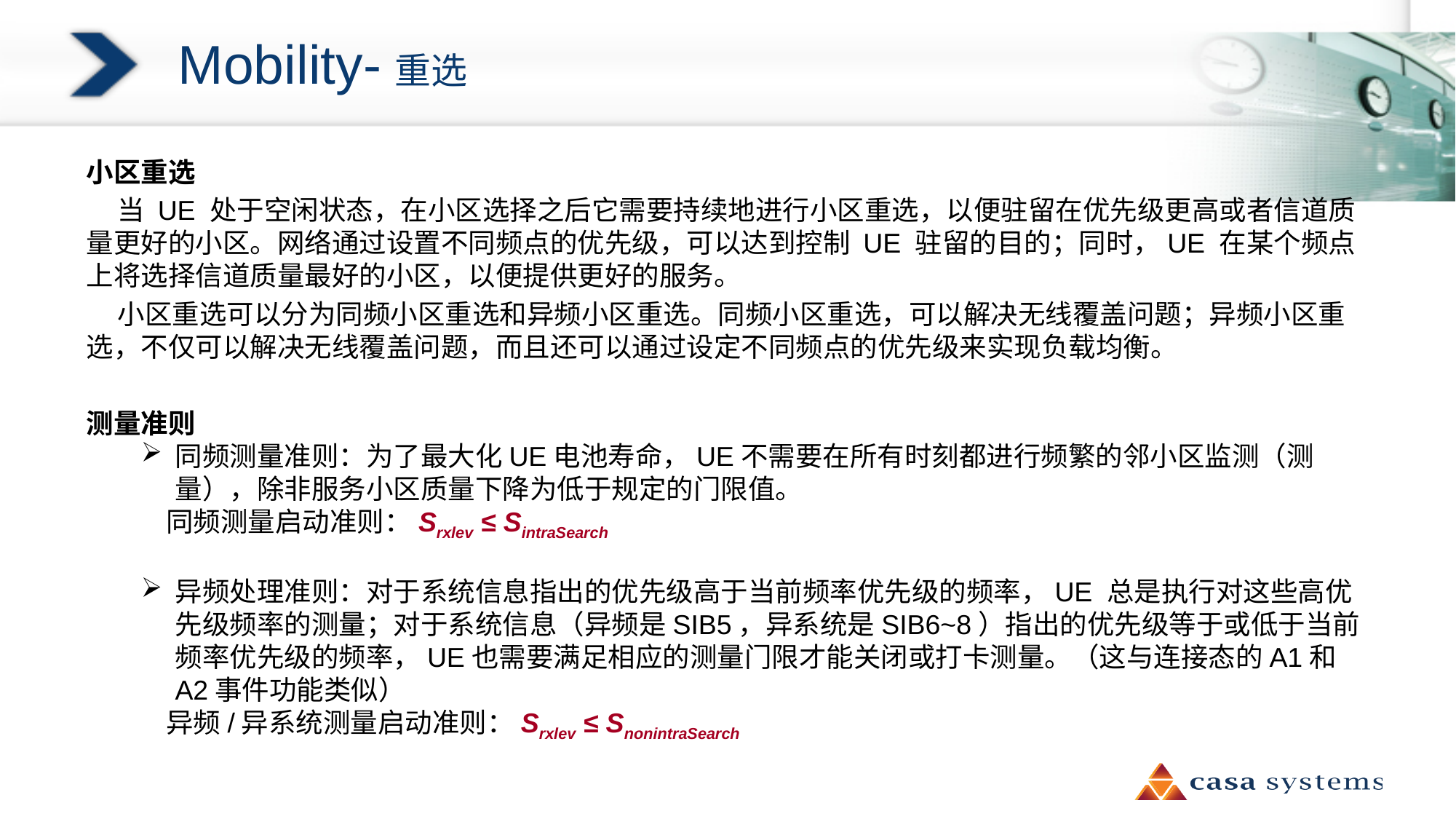

# Mobility-重选
小区重选
    当 UE 处于空闲状态，在小区选择之后它需要持续地进行小区重选，以便驻留在优先级更高或者信道质量更好的小区。网络通过设置不同频点的优先级，可以达到控制 UE 驻留的目的；同时，UE 在某个频点上将选择信道质量最好的小区，以便提供更好的服务。
    小区重选可以分为同频小区重选和异频小区重选。同频小区重选，可以解决无线覆盖问题；异频小区重选，不仅可以解决无线覆盖问题，而且还可以通过设定不同频点的优先级来实现负载均衡。

测量准则
同频测量准则：为了最大化UE电池寿命，UE不需要在所有时刻都进行频繁的邻小区监测（测量），除非服务小区质量下降为低于规定的门限值。
   同频测量启动准则：Srxlev ≤ SintraSearch

异频处理准则：对于系统信息指出的优先级高于当前频率优先级的频率，UE 总是执行对这些高优先级频率的测量；对于系统信息（异频是SIB5，异系统是SIB6~8）指出的优先级等于或低于当前频率优先级的频率，UE也需要满足相应的测量门限才能关闭或打卡测量。（这与连接态的A1和A2事件功能类似）
   异频/异系统测量启动准则：Srxlev ≤ SnonintraSearch